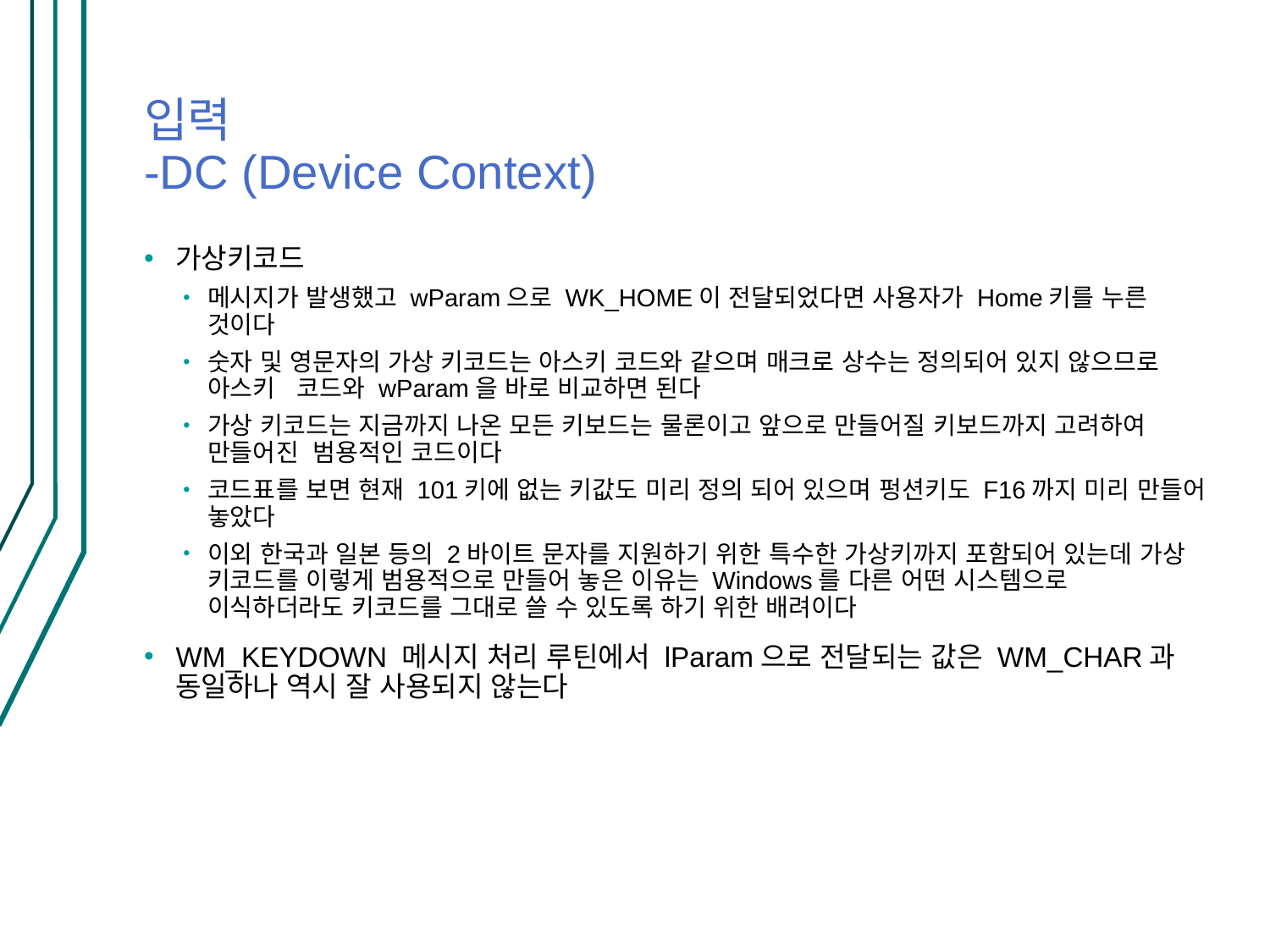

# 입력 -DC (Device Context)
가상키코드
메시지가 발생했고 wParam으로 WK_HOME이 전달되었다면 사용자가 Home키를 누른 것이다
숫자 및 영문자의 가상 키코드는 아스키 코드와 같으며 매크로 상수는 정의되어 있지 않으므로 아스키   코드와 wParam을 바로 비교하면 된다
가상 키코드는 지금까지 나온 모든 키보드는 물론이고 앞으로 만들어질 키보드까지 고려하여 만들어진  범용적인 코드이다
코드표를 보면 현재 101키에 없는 키값도 미리 정의 되어 있으며 펑션키도 F16까지 미리 만들어 놓았다
이외 한국과 일본 등의 2바이트 문자를 지원하기 위한 특수한 가상키까지 포함되어 있는데 가상 키코드를 이렇게 범용적으로 만들어 놓은 이유는 Windows를 다른 어떤 시스템으로 이식하더라도 키코드를 그대로 쓸 수 있도록 하기 위한 배려이다
WM_KEYDOWN 메시지 처리 루틴에서 lParam으로 전달되는 값은 WM_CHAR과 동일하나 역시 잘 사용되지 않는다